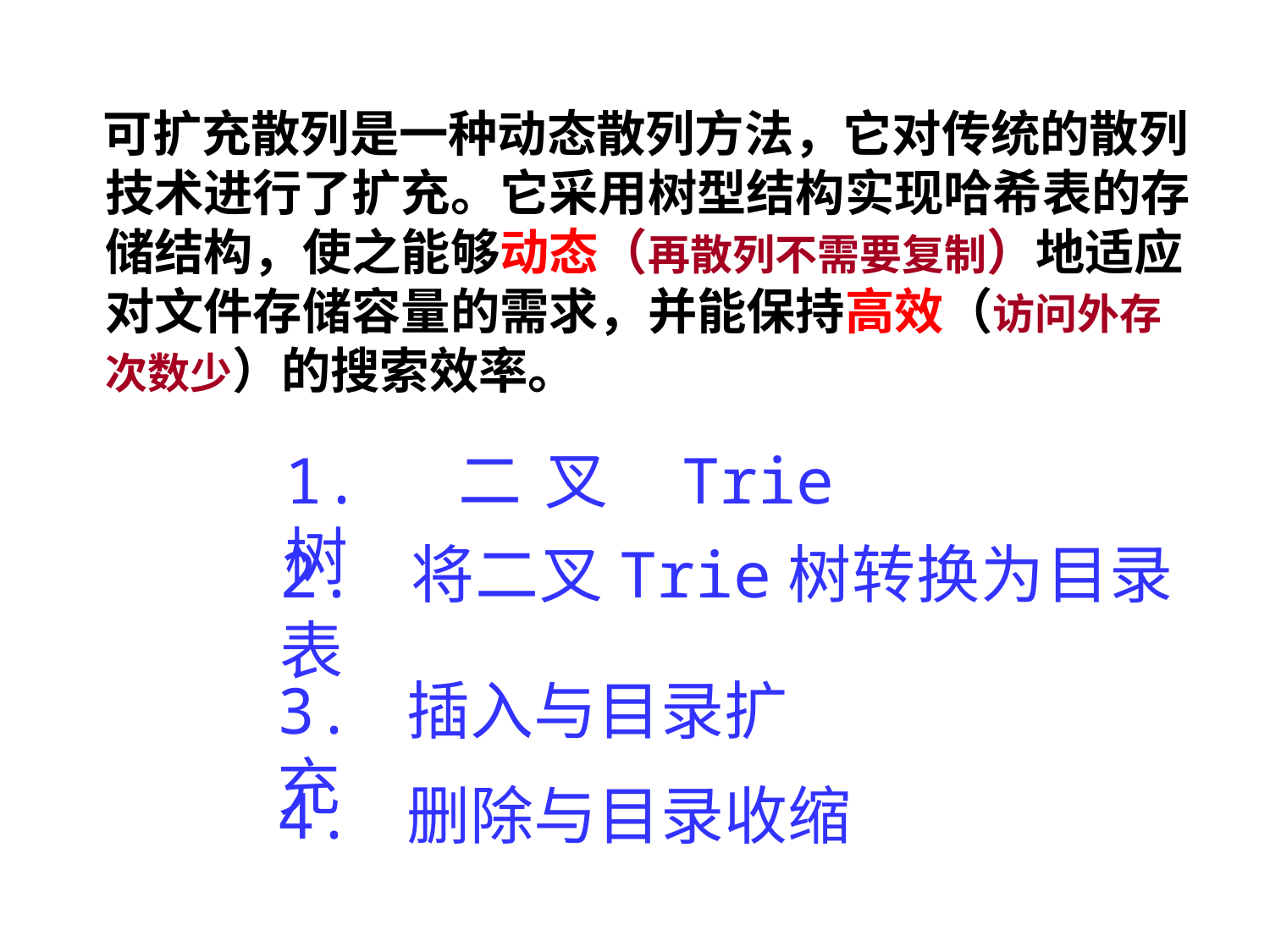

可扩充散列是一种动态散列方法，它对传统的散列技术进行了扩充。它采用树型结构实现哈希表的存储结构，使之能够动态（再散列不需要复制）地适应对文件存储容量的需求，并能保持高效（访问外存次数少）的搜索效率。
1. 二叉 Trie 树
2. 将二叉Trie树转换为目录表
3. 插入与目录扩充
4. 删除与目录收缩